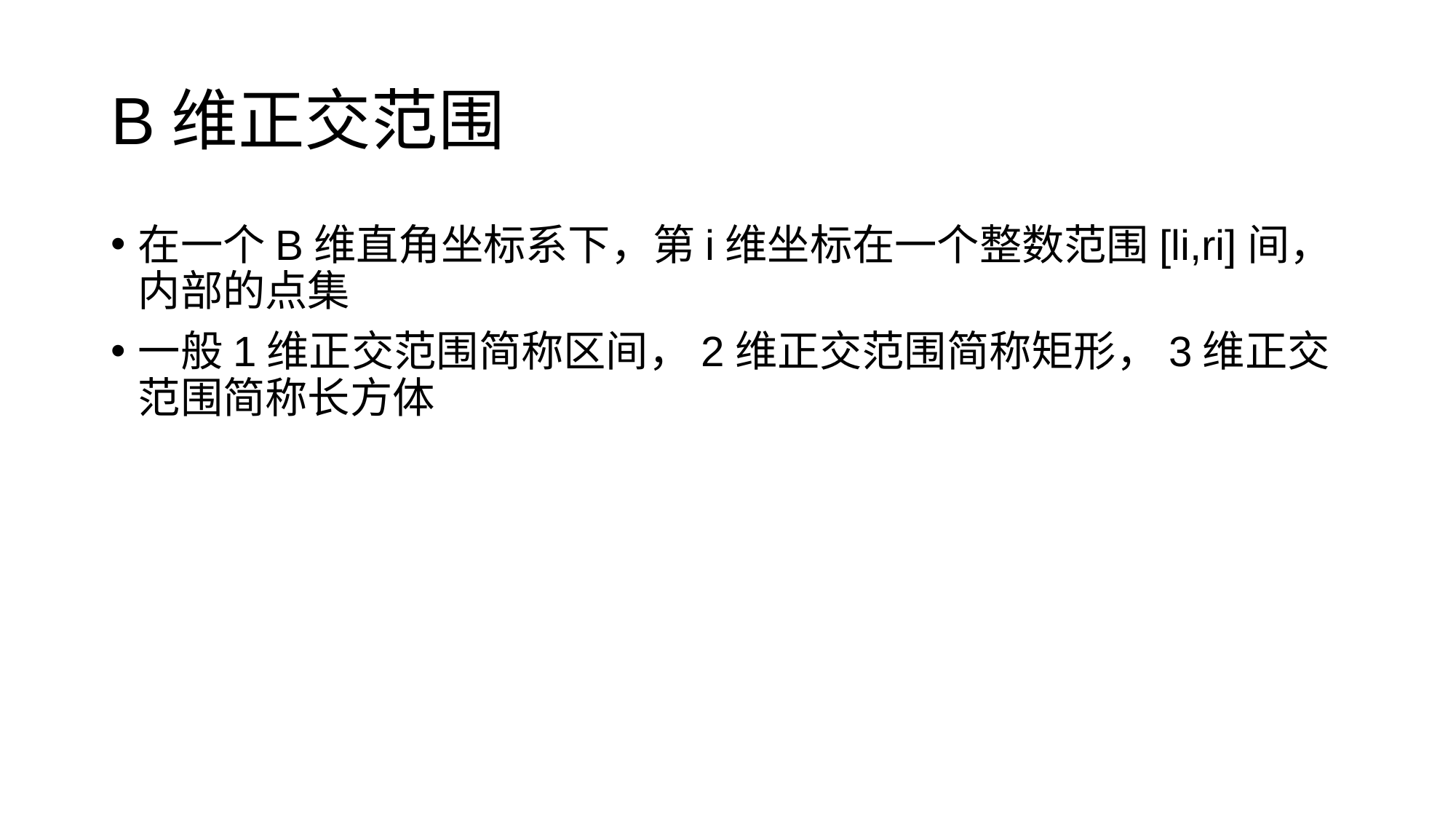

# B维正交范围
在一个B维直角坐标系下，第i维坐标在一个整数范围[li,ri]间，内部的点集
一般1维正交范围简称区间，2维正交范围简称矩形，3维正交范围简称长方体